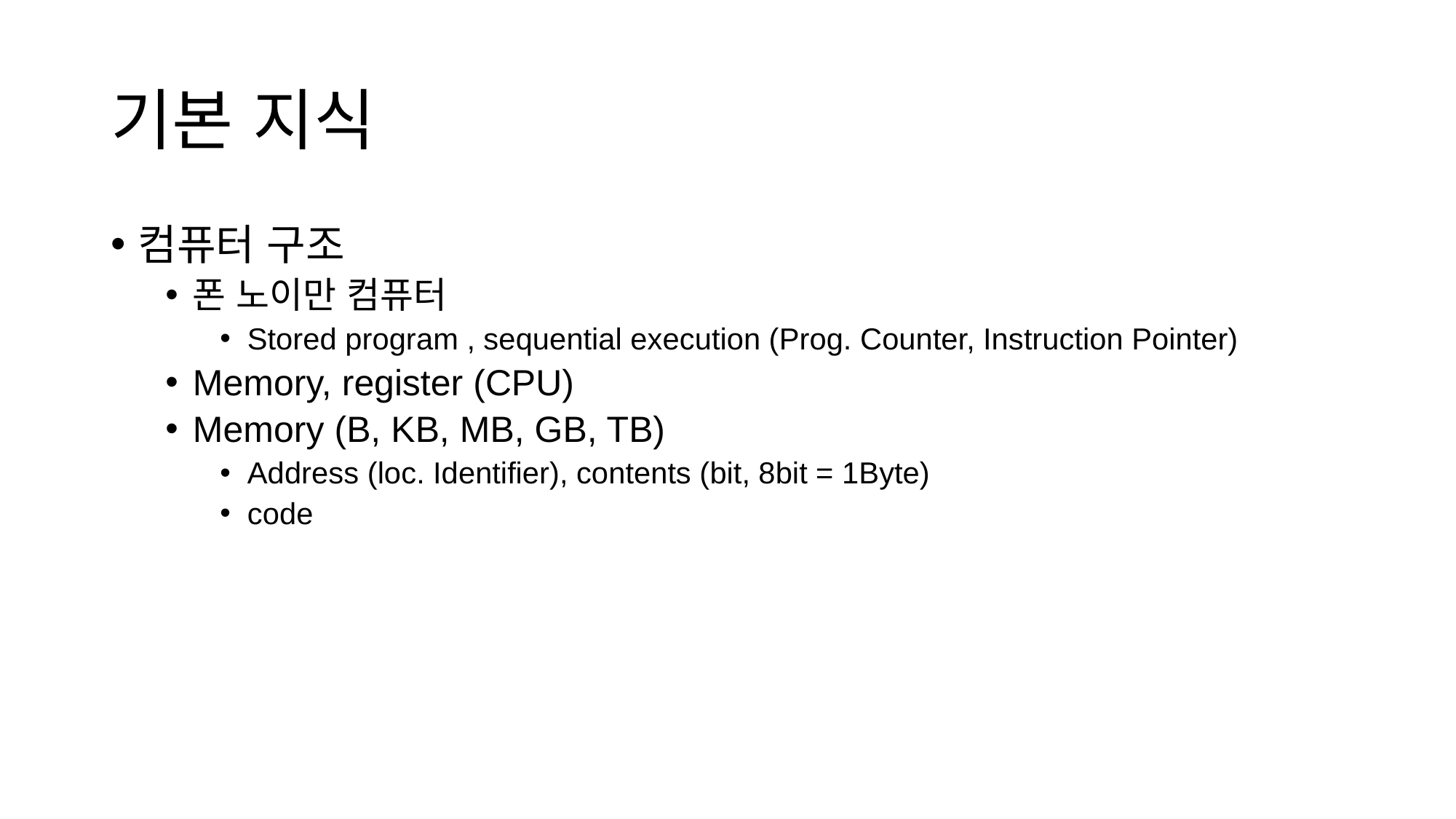

# 기본 지식
컴퓨터 구조
폰 노이만 컴퓨터
Stored program , sequential execution (Prog. Counter, Instruction Pointer)
Memory, register (CPU)
Memory (B, KB, MB, GB, TB)
Address (loc. Identifier), contents (bit, 8bit = 1Byte)
code